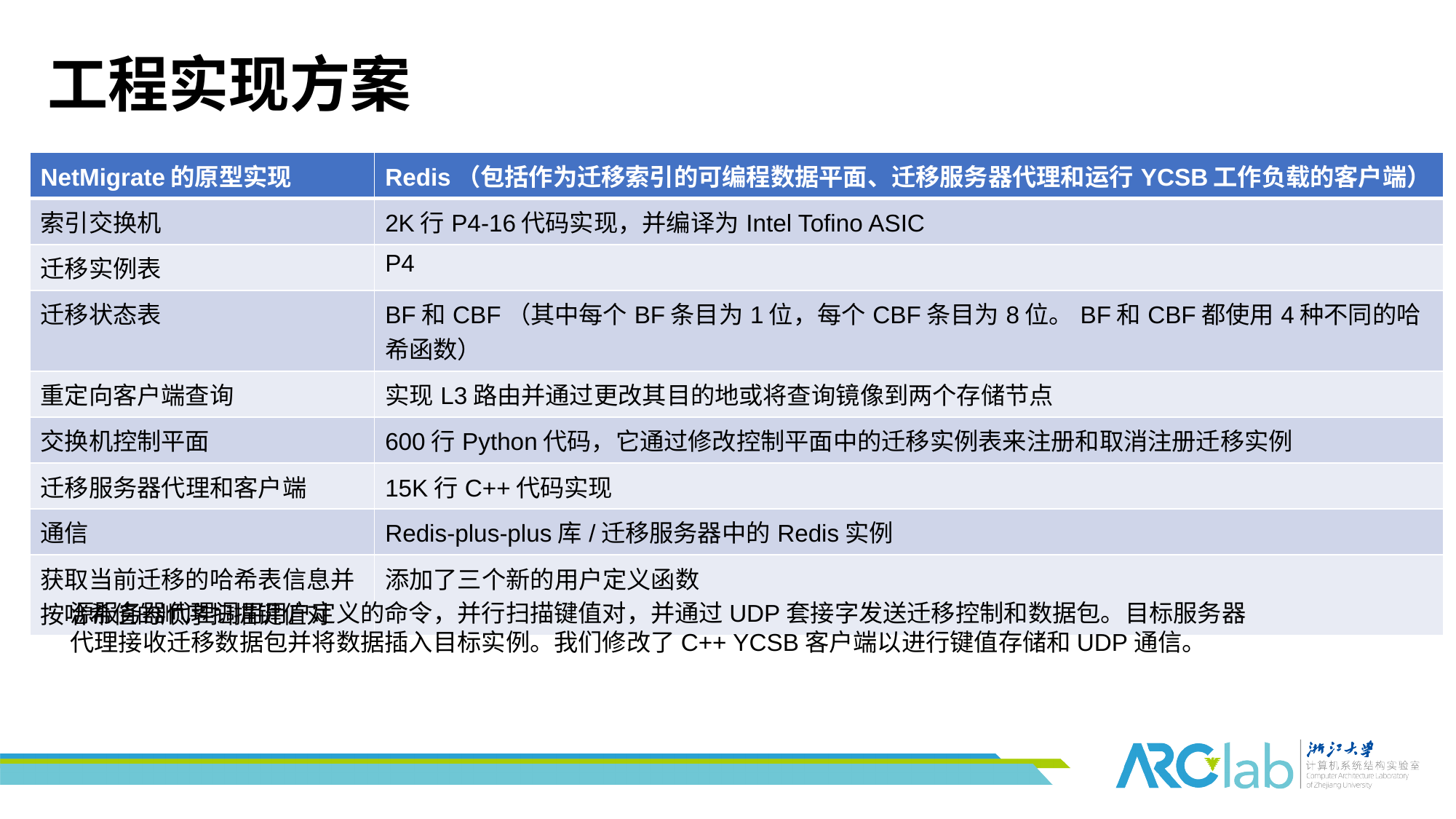

# 工程实现方案
| NetMigrate的原型实现 | Redis（包括作为迁移索引的可编程数据平面、迁移服务器代理和运行YCSB工作负载的客户端） |
| --- | --- |
| 索引交换机 | 2K行P4-16代码实现，并编译为Intel Tofino ASIC |
| 迁移实例表 | P4 |
| 迁移状态表 | BF和CBF（其中每个BF条目为1位，每个CBF条目为8位。BF和CBF都使用4种不同的哈希函数） |
| 重定向客户端查询 | 实现L3路由并通过更改其目的地或将查询镜像到两个存储节点 |
| 交换机控制平面 | 600行Python代码，它通过修改控制平面中的迁移实例表来注册和取消注册迁移实例 |
| 迁移服务器代理和客户端 | 15K行C++代码实现 |
| 通信 | Redis-plus-plus库/迁移服务器中的Redis实例 |
| 获取当前迁移的哈希表信息并按哈希值的顺序扫描键值对 | 添加了三个新的用户定义函数 |
源服务器代理调用用户定义的命令，并行扫描键值对，并通过UDP套接字发送迁移控制和数据包。目标服务器代理接收迁移数据包并将数据插入目标实例。我们修改了C++ YCSB客户端以进行键值存储和UDP通信。